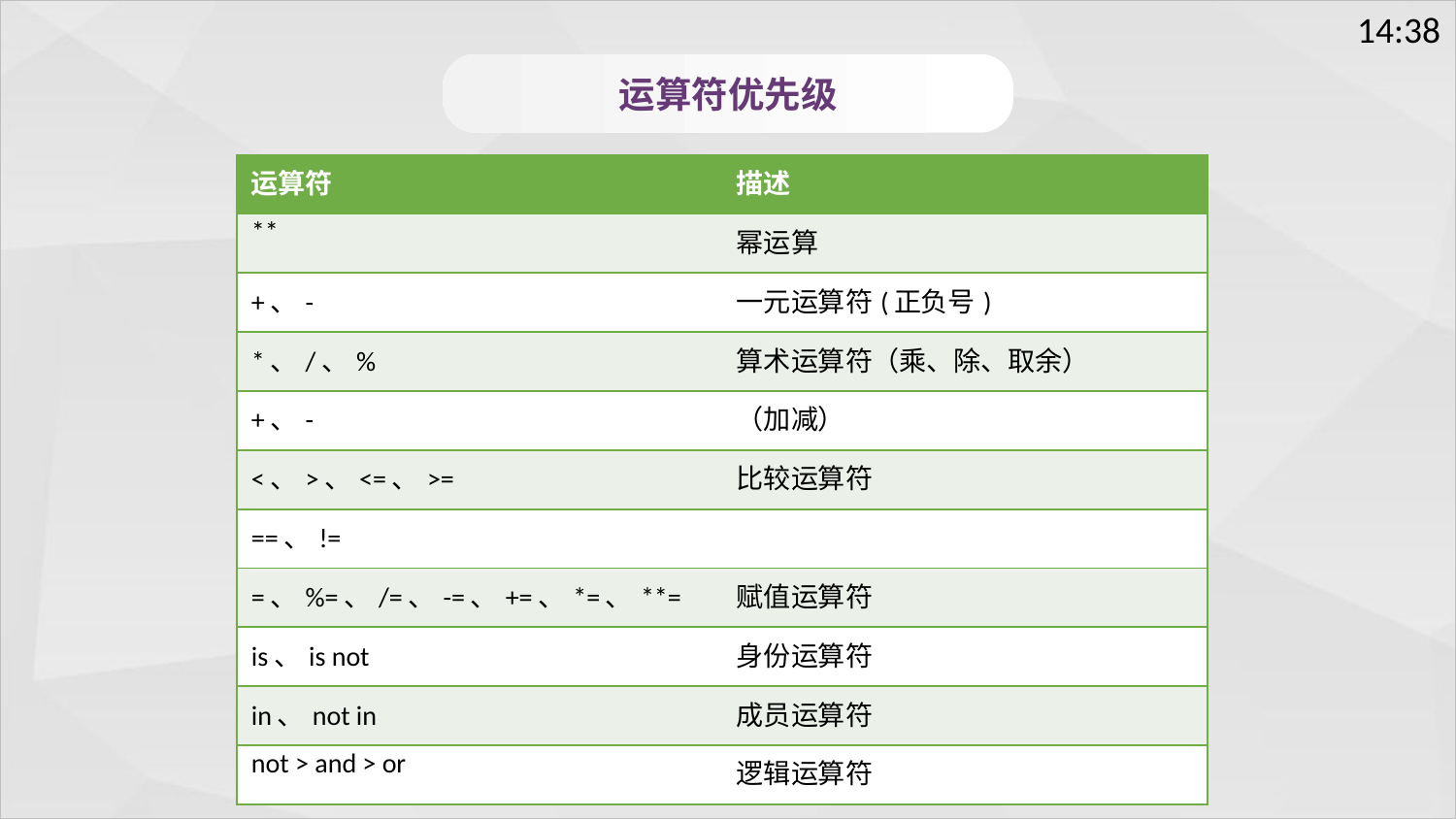

运算符优先级
| 运算符 | 描述 |
| --- | --- |
| \*\* | 幂运算 |
| +、- | 一元运算符(正负号) |
| \*、/、% | 算术运算符（乘、除、取余） |
| +、- | （加减） |
| <、>、<=、>= | 比较运算符 |
| ==、!= |  |
| =、%=、/=、-=、+=、\*=、\*\*= | 赋值运算符 |
| is、is not | 身份运算符 |
| in、not in | 成员运算符 |
| not > and > or | 逻辑运算符 |